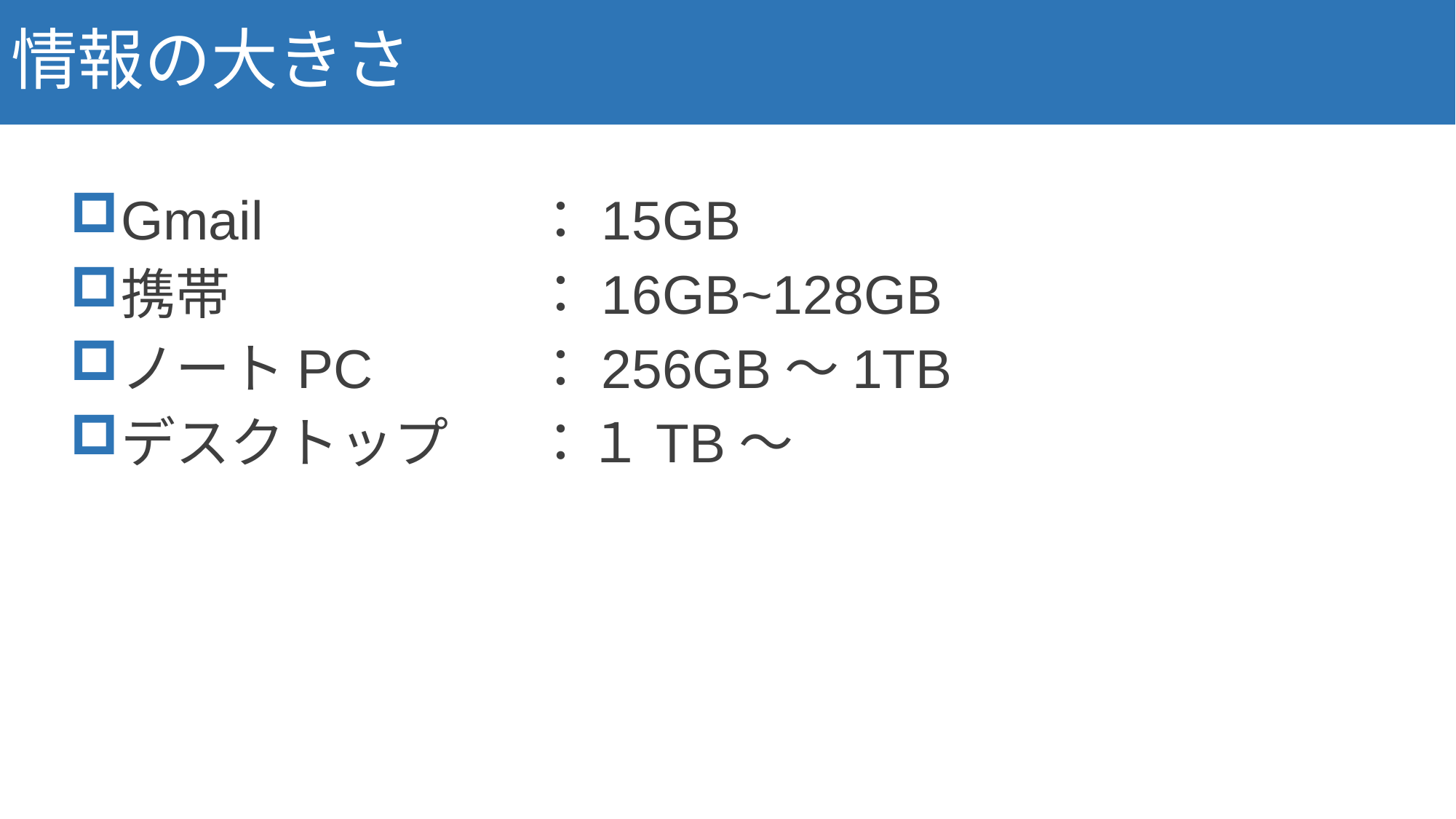

# 情報の大きさ
11
Gmail			：15GB
携帯			：16GB~128GB
ノートPC		：256GB～1TB
デスクトップ	：１TB～